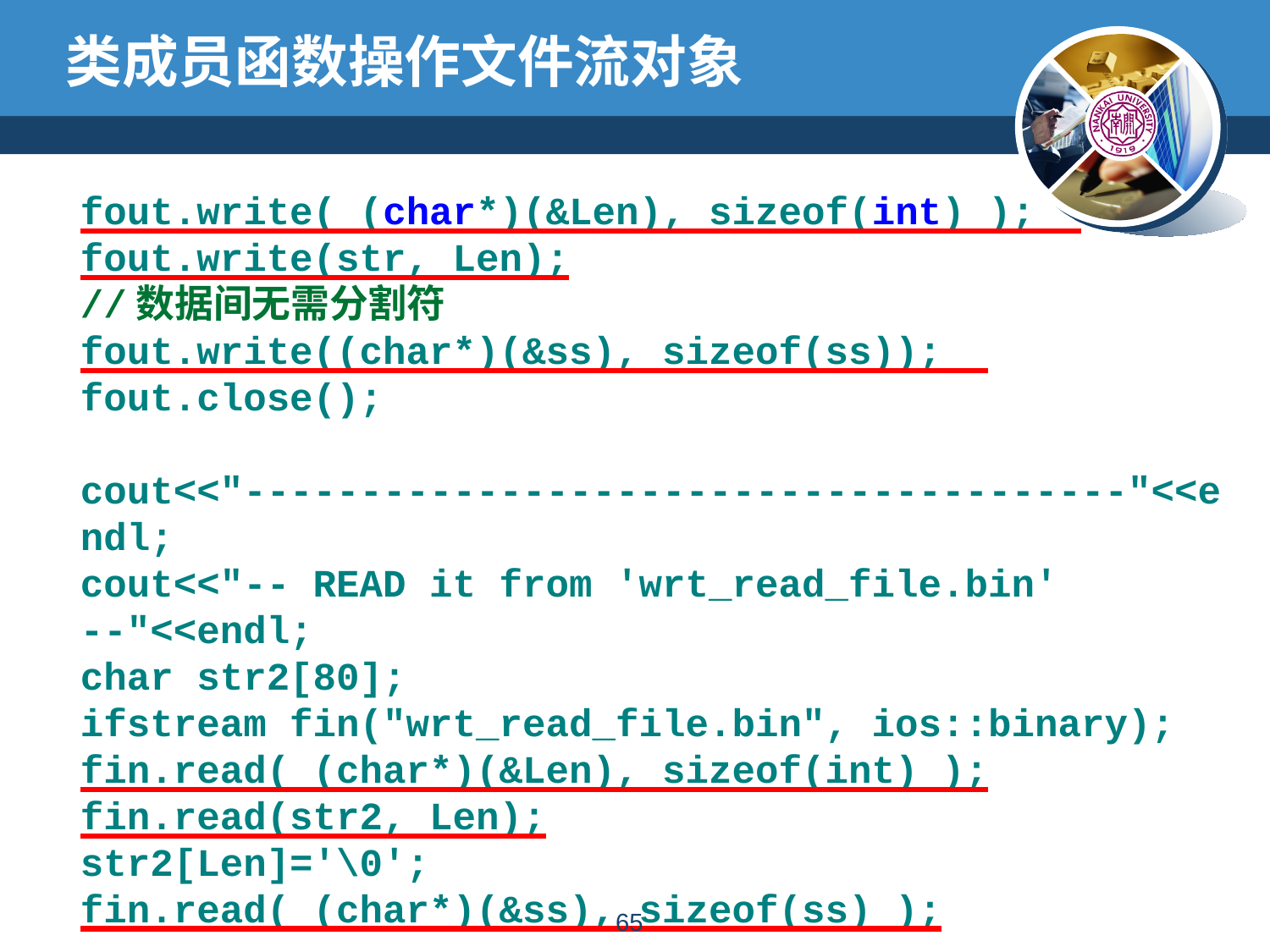

# 类成员函数操作文件流对象
	fout.write( (char*)(&Len), sizeof(int) );
	fout.write(str, Len);
	//数据间无需分割符
	fout.write((char*)(&ss), sizeof(ss));
	fout.close();
	cout<<"--------------------------------------"<<endl;
	cout<<"-- READ it from 'wrt_read_file.bin' --"<<endl;
	char str2[80];
	ifstream fin("wrt_read_file.bin", ios::binary);
	fin.read( (char*)(&Len), sizeof(int) );
	fin.read(str2, Len);
	str2[Len]='\0';
	fin.read( (char*)(&ss), sizeof(ss) );
65